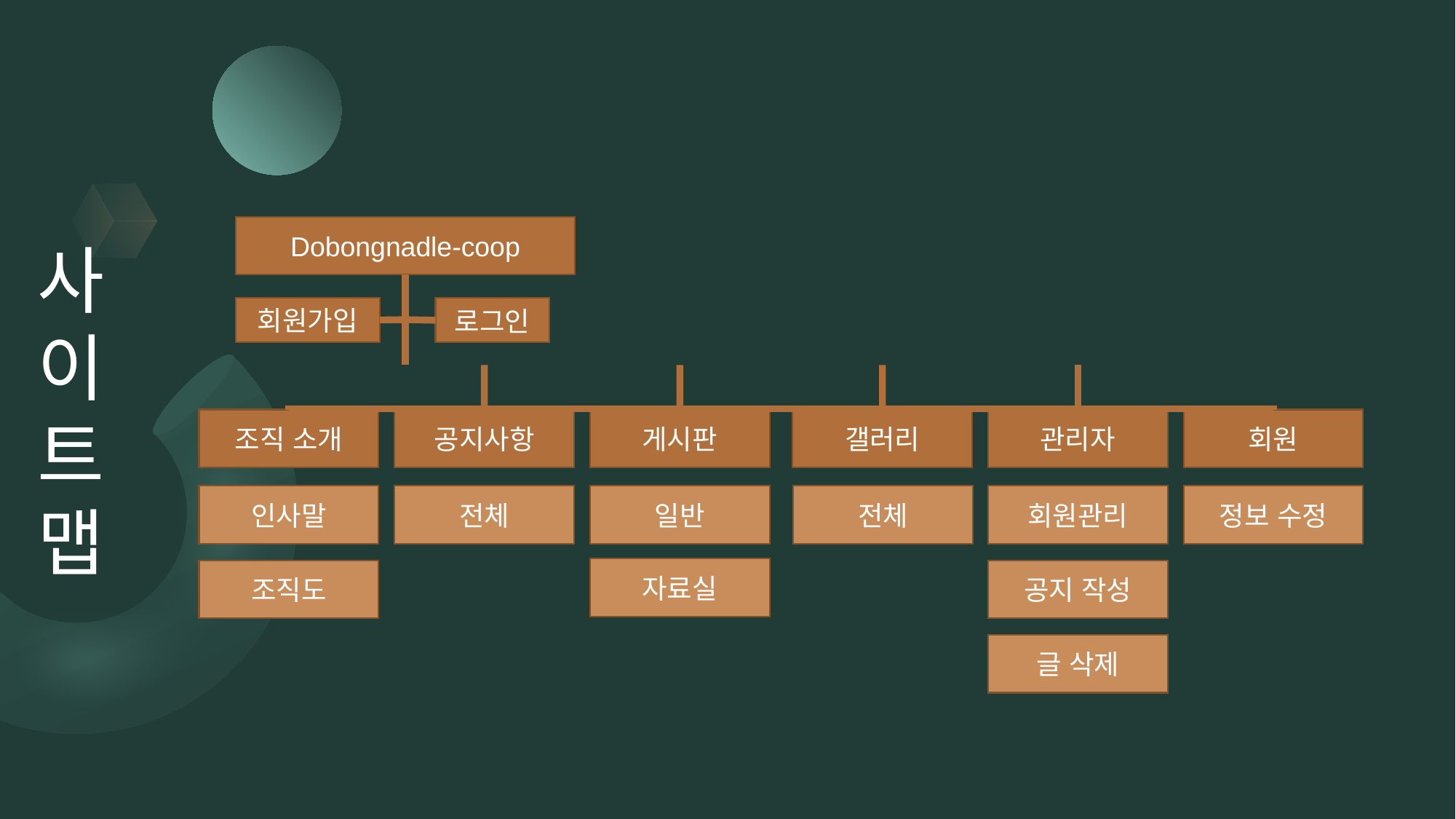

# 사이트맵
Dobongnadle-coop
회원가입
로그인
조직 소개
공지사항
게시판
갤러리
관리자
회원
인사말
전체
일반
전체
정보 수정
회원관리
자료실
조직도
공지 작성
글 삭제